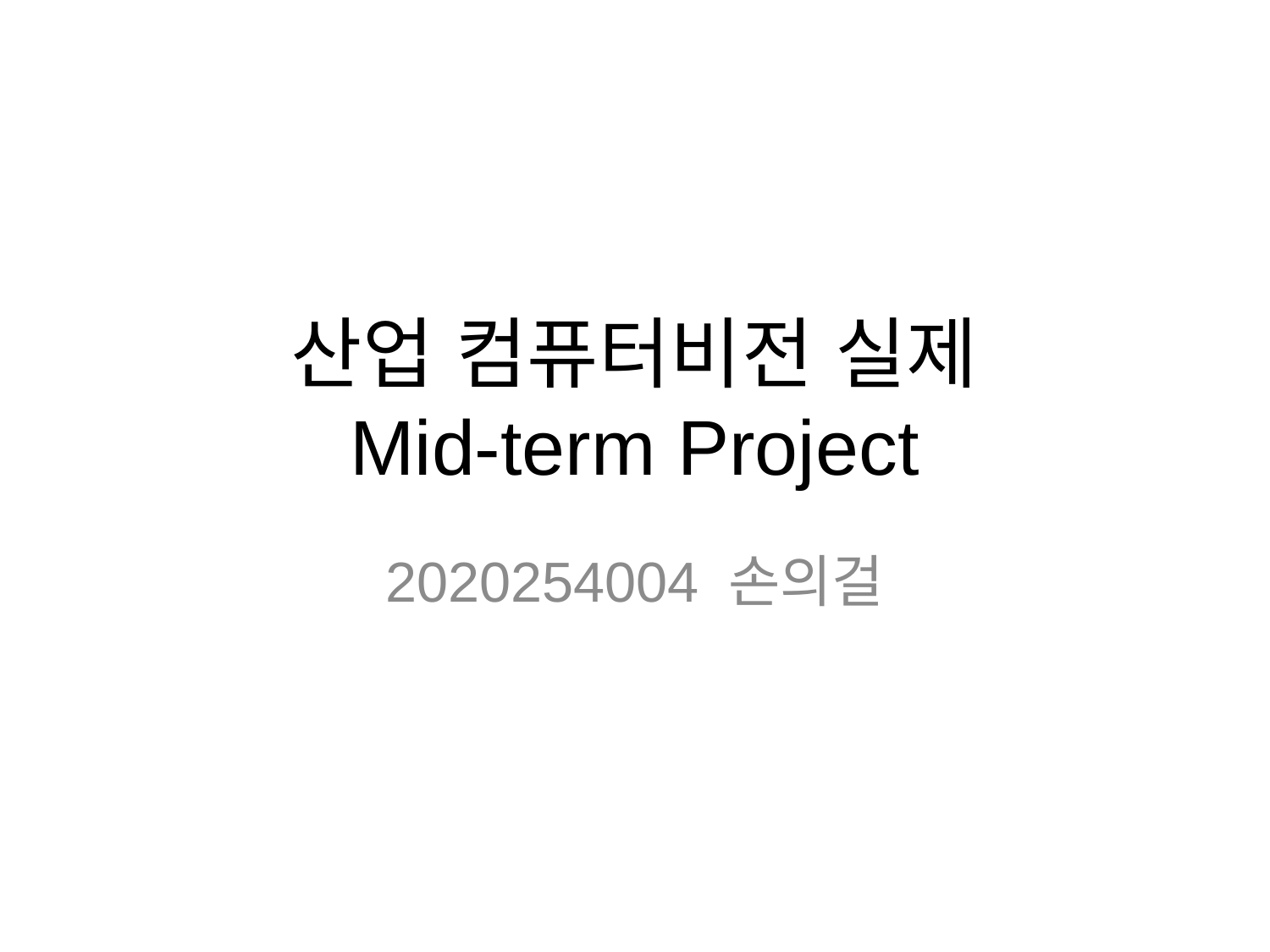

# 산업 컴퓨터비전 실제 Mid-term Project
2020254004 손의걸